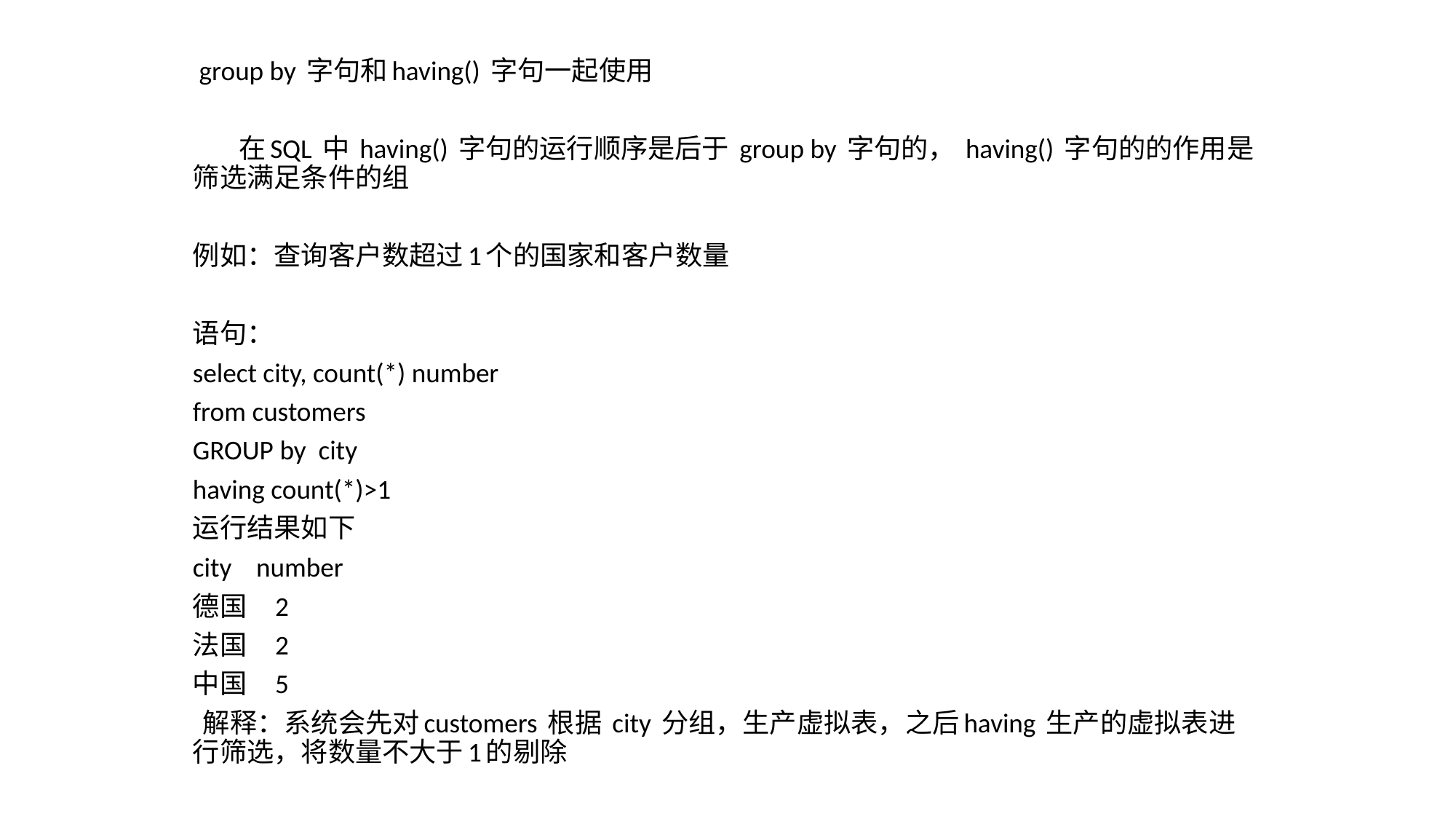

group by 字句和having() 字句一起使用

       在SQL 中 having() 字句的运行顺序是后于 group by 字句的， having() 字句的的作用是筛选满足条件的组

例如：查询客户数超过1个的国家和客户数量

语句：
select city, count(*) number
from customers
GROUP by  city
having count(*)>1
运行结果如下
city    number
德国    2
法国    2
中国    5
 解释：系统会先对customers 根据 city 分组，生产虚拟表，之后having 生产的虚拟表进行筛选，将数量不大于1的剔除